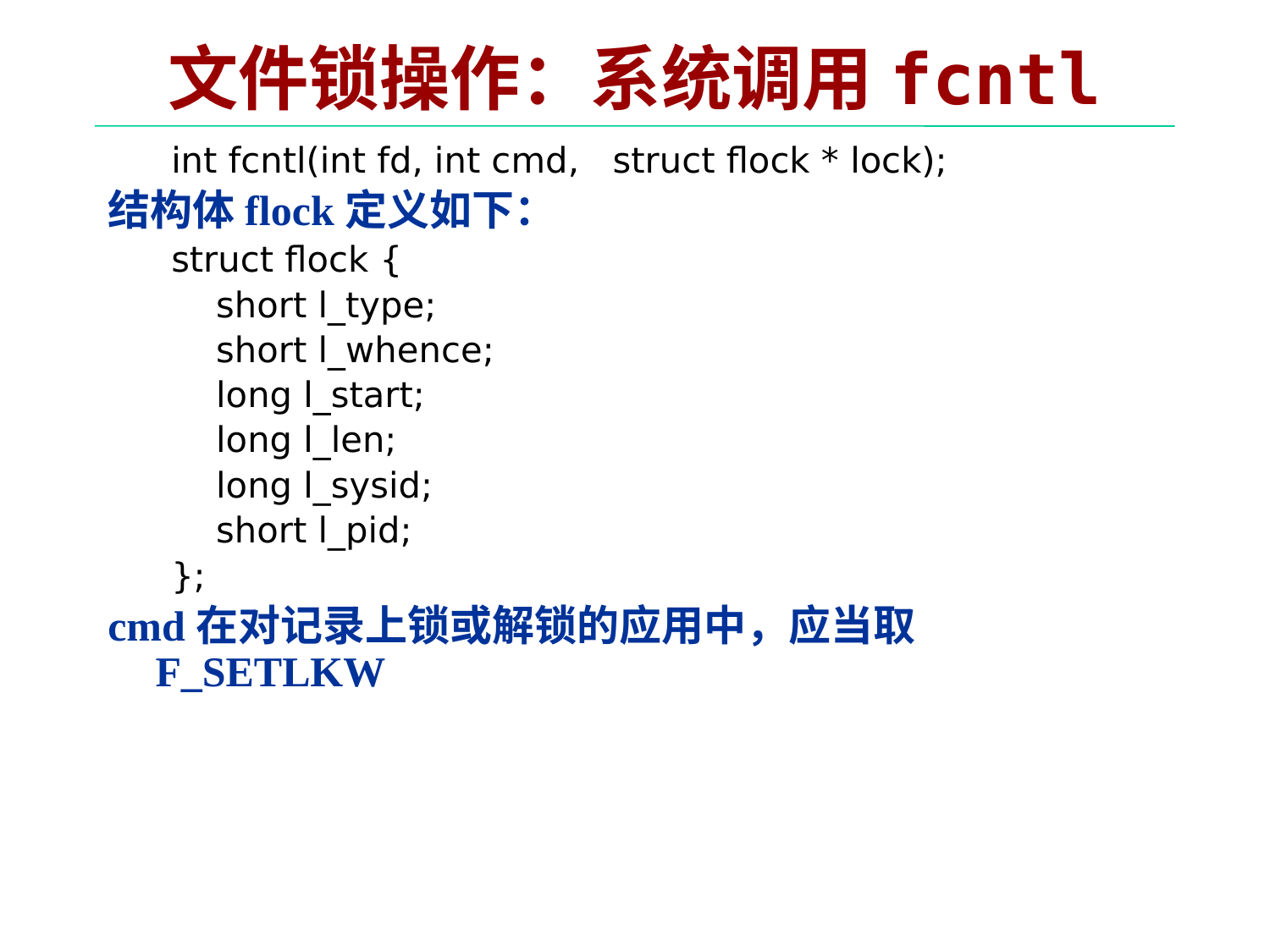

# 文件锁操作：系统调用fcntl
int fcntl(int fd, int cmd,   struct flock * lock);
结构体flock定义如下：
struct flock {
    short l_type;
    short l_whence;
    long l_start;
    long l_len;
    long l_sysid;
    short l_pid;
};
cmd在对记录上锁或解锁的应用中，应当取F_SETLKW